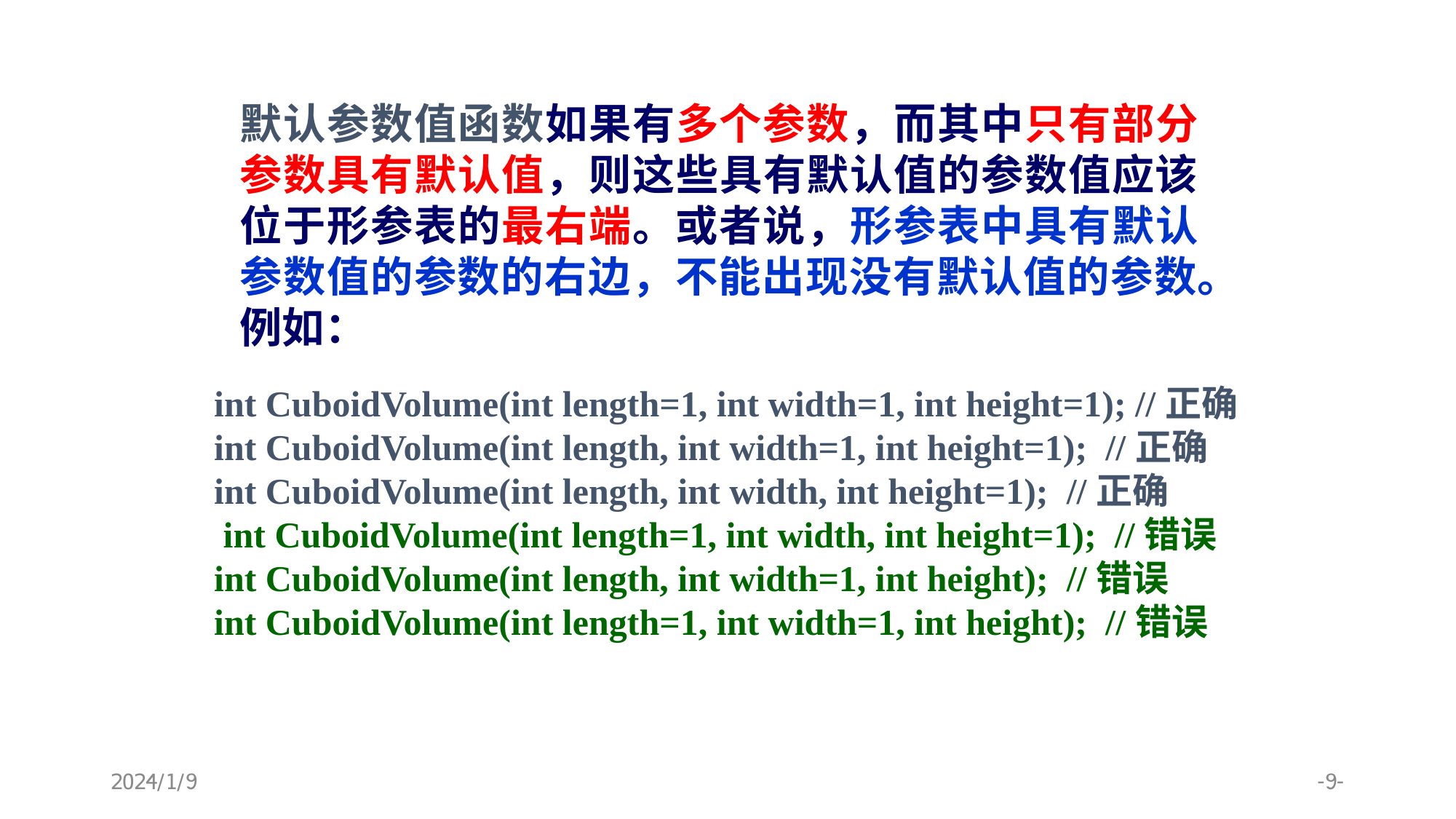

默认参数值函数如果有多个参数，而其中只有部分参数具有默认值，则这些具有默认值的参数值应该位于形参表的最右端。或者说，形参表中具有默认参数值的参数的右边，不能出现没有默认值的参数。例如：
int CuboidVolume(int length=1, int width=1, int height=1); //正确
int CuboidVolume(int length, int width=1, int height=1);  //正确
int CuboidVolume(int length, int width, int height=1);  //正确
 int CuboidVolume(int length=1, int width, int height=1);  //错误
int CuboidVolume(int length, int width=1, int height);  //错误
int CuboidVolume(int length=1, int width=1, int height);  //错误
2024/1/9
-9-